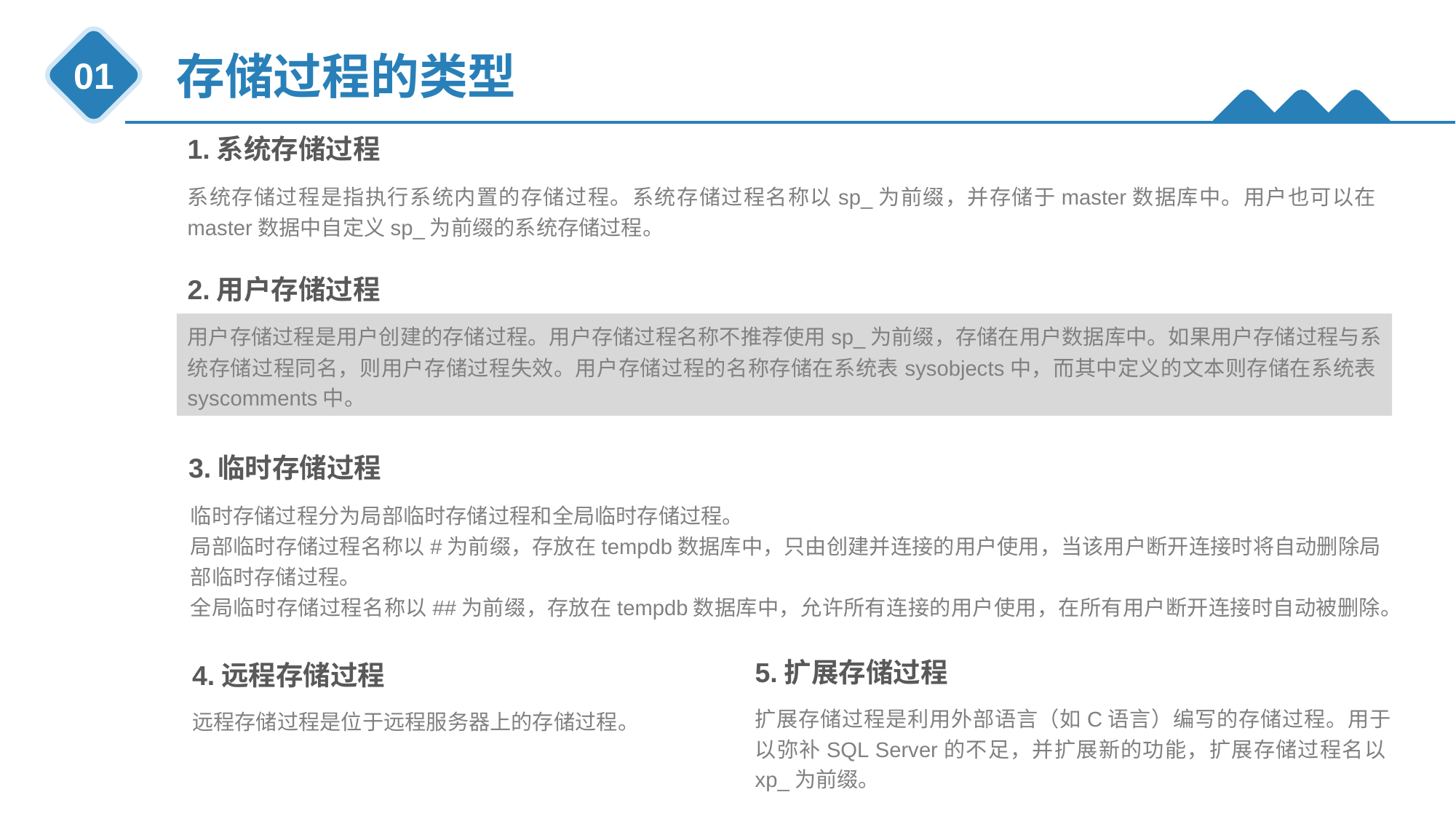

存储过程的类型
01

1.系统存储过程
系统存储过程是指执行系统内置的存储过程。系统存储过程名称以sp_为前缀，并存储于master数据库中。用户也可以在master数据中自定义sp_为前缀的系统存储过程。
2.用户存储过程
用户存储过程是用户创建的存储过程。用户存储过程名称不推荐使用sp_为前缀，存储在用户数据库中。如果用户存储过程与系统存储过程同名，则用户存储过程失效。用户存储过程的名称存储在系统表sysobjects中，而其中定义的文本则存储在系统表syscomments中。
3.临时存储过程
临时存储过程分为局部临时存储过程和全局临时存储过程。
局部临时存储过程名称以#为前缀，存放在tempdb数据库中，只由创建并连接的用户使用，当该用户断开连接时将自动删除局部临时存储过程。
全局临时存储过程名称以##为前缀，存放在tempdb数据库中，允许所有连接的用户使用，在所有用户断开连接时自动被删除。
5.扩展存储过程
扩展存储过程是利用外部语言（如C语言）编写的存储过程。用于以弥补SQL Server的不足，并扩展新的功能，扩展存储过程名以xp_为前缀。
4.远程存储过程
远程存储过程是位于远程服务器上的存储过程。